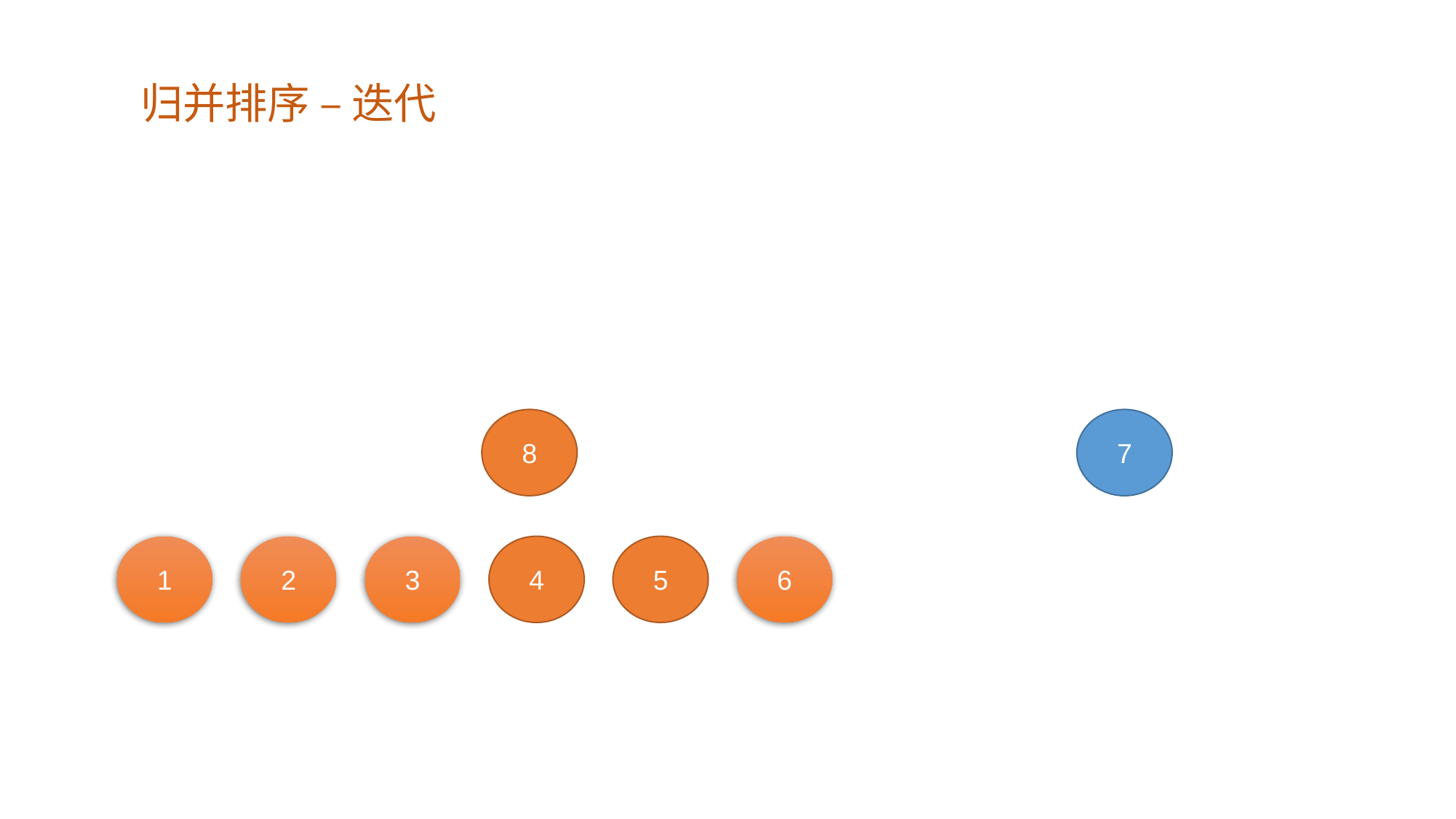

归并排序 – 迭代
8
7
1
2
3
4
5
6